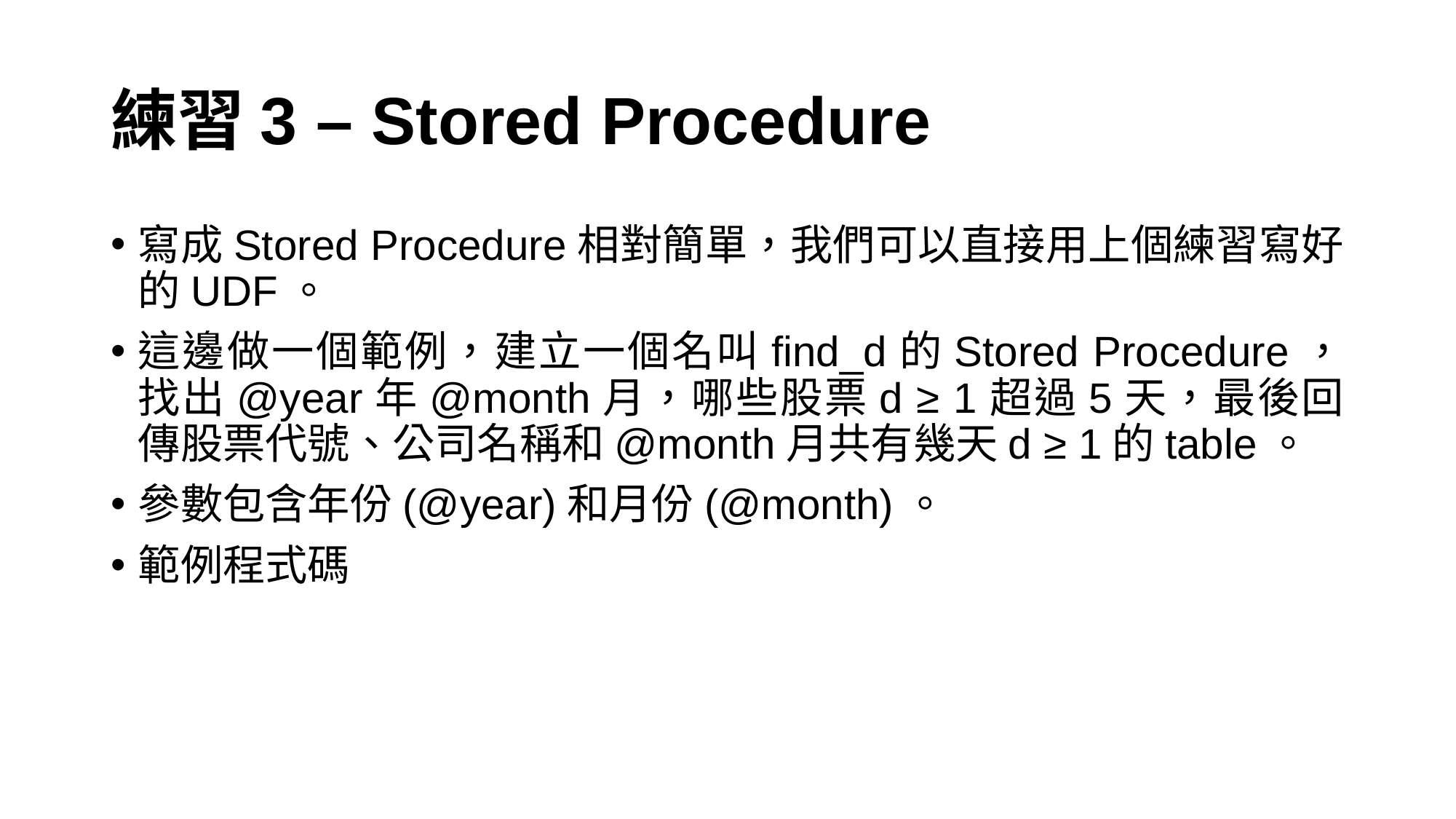

# 練習3 – Stored Procedure
寫成Stored Procedure相對簡單，我們可以直接用上個練習寫好的UDF。
這邊做一個範例，建立一個名叫find_d的Stored Procedure，找出@year年@month月，哪些股票d ≥ 1超過5天，最後回傳股票代號、公司名稱和@month月共有幾天d ≥ 1的table。
參數包含年份(@year)和月份(@month)。
範例程式碼